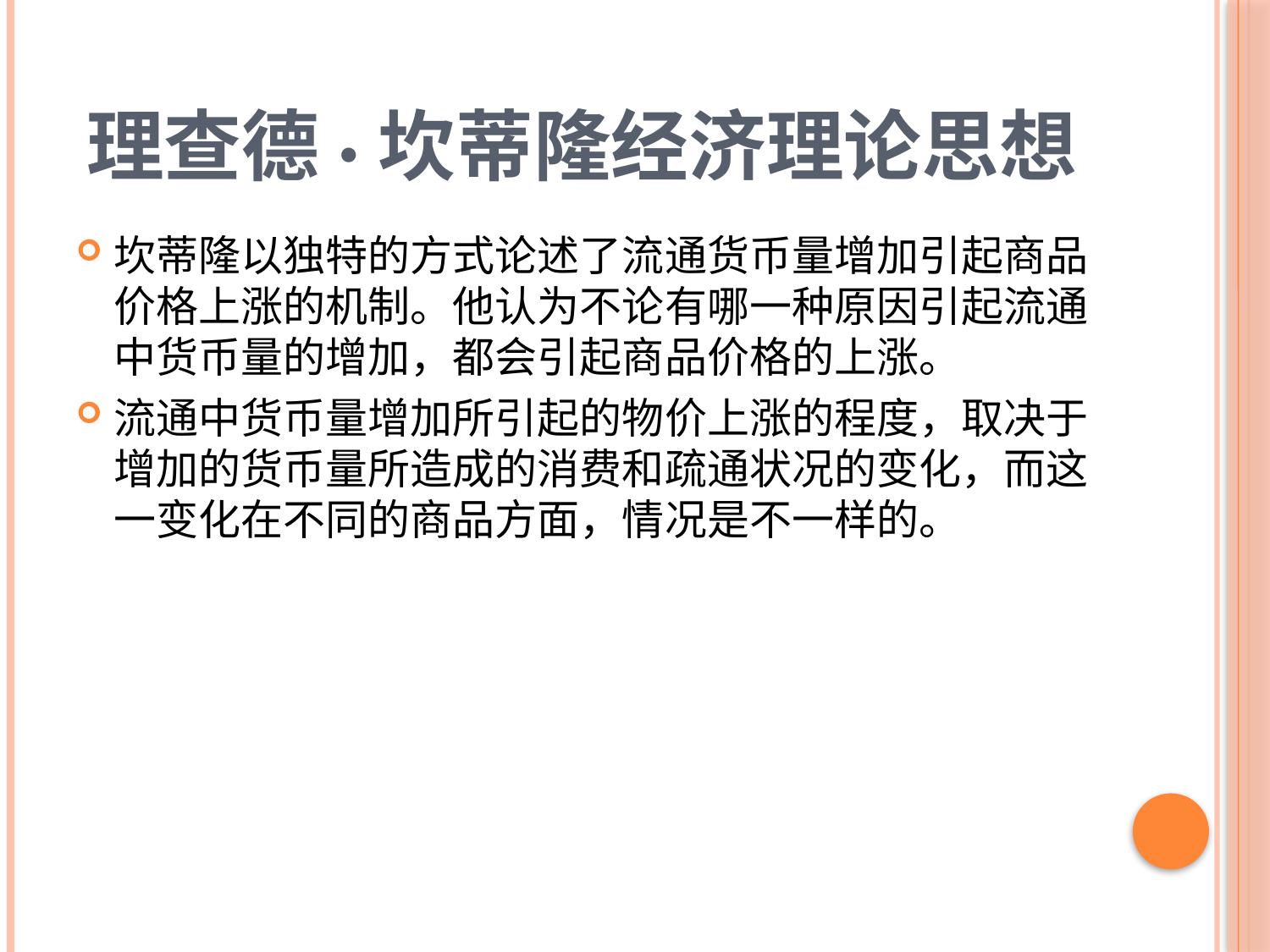

# 理查德·坎蒂隆经济理论思想
坎蒂隆以独特的方式论述了流通货币量增加引起商品价格上涨的机制。他认为不论有哪一种原因引起流通中货币量的增加，都会引起商品价格的上涨。
流通中货币量增加所引起的物价上涨的程度，取决于增加的货币量所造成的消费和疏通状况的变化，而这一变化在不同的商品方面，情况是不一样的。